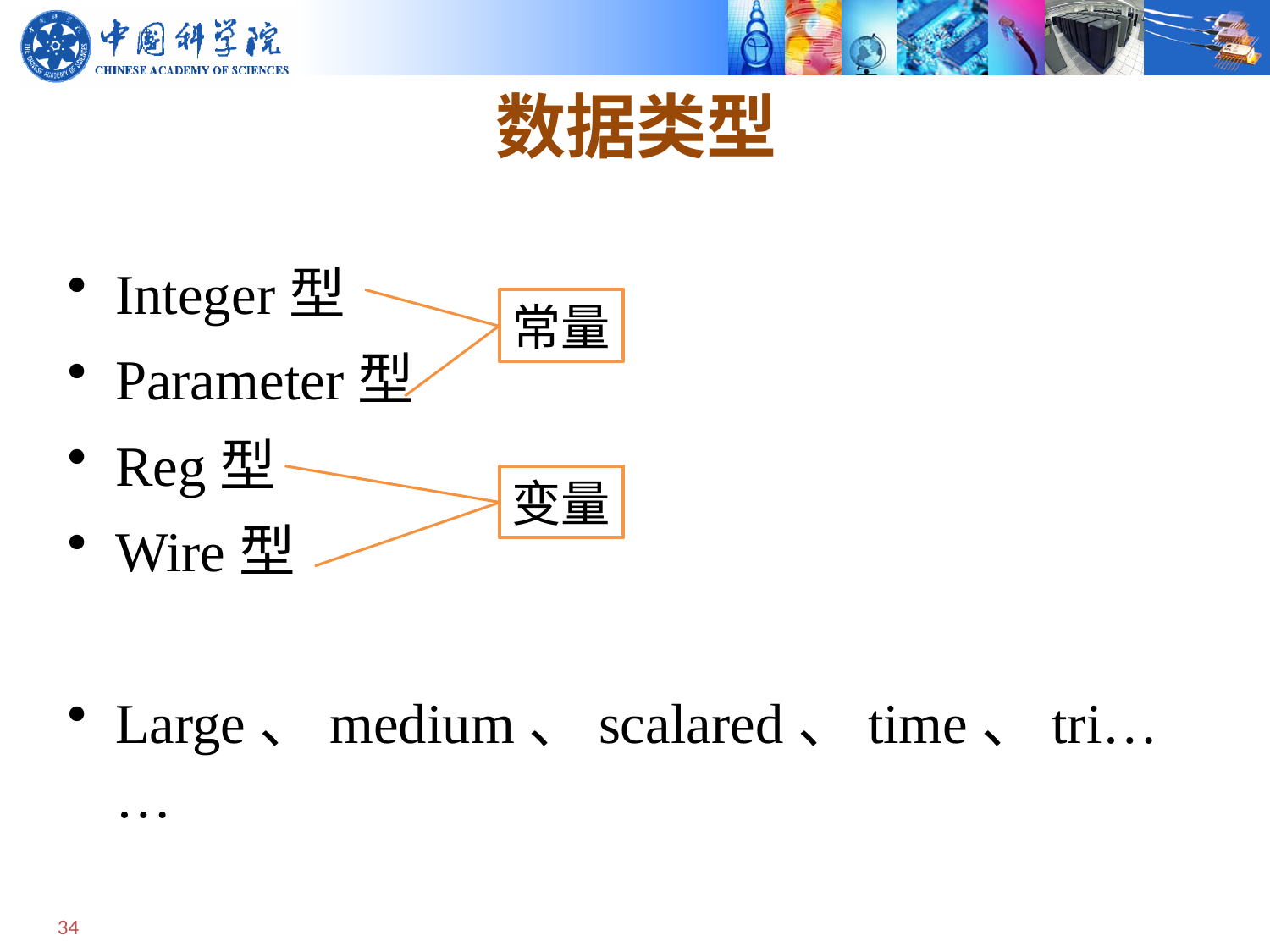

# 数据类型

Integer型
Parameter型
Reg型
Wire型

Large、medium、scalared、time、tri……

常量
变量